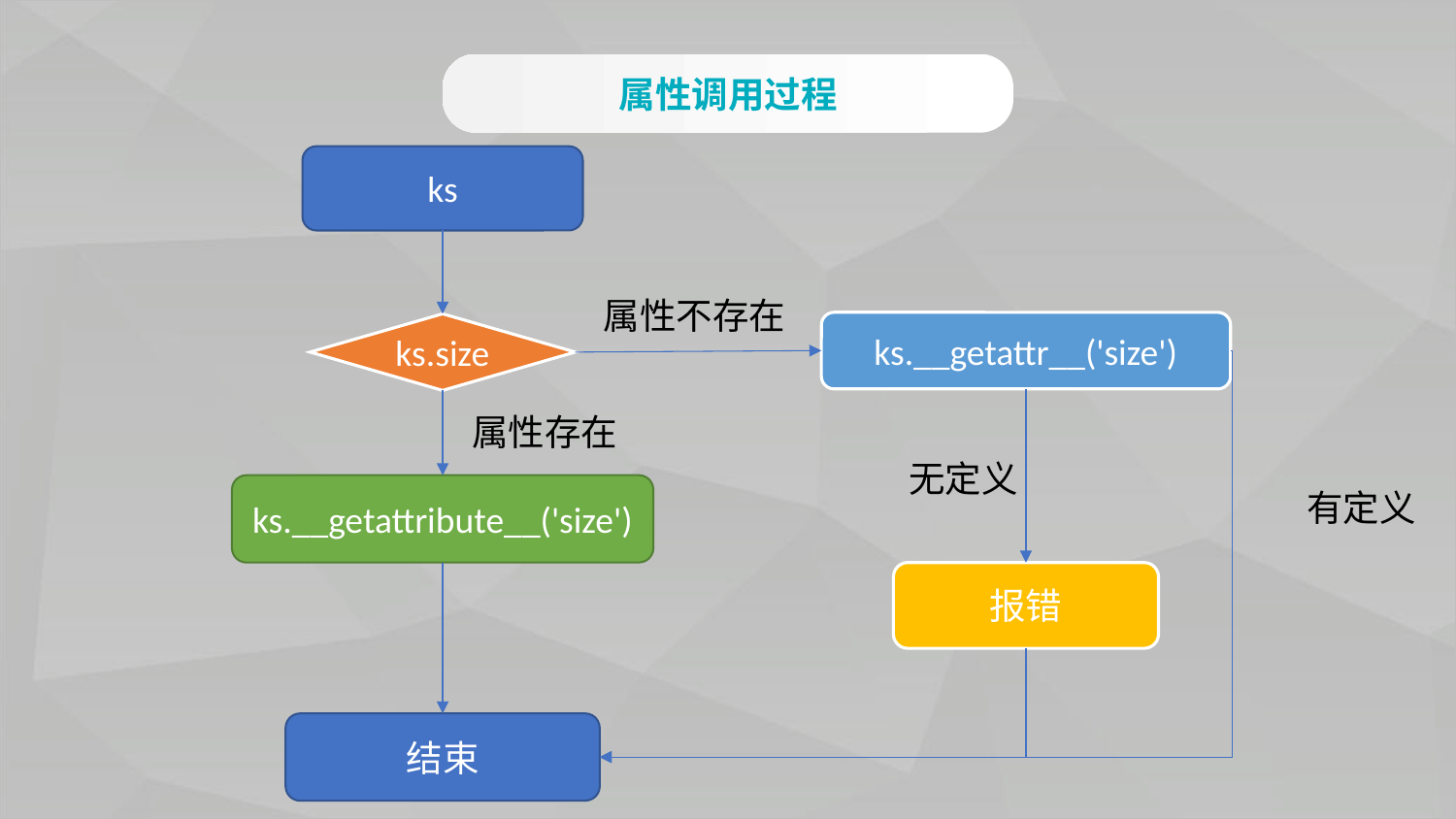

属性调用过程
ks
属性不存在
ks.__getattr__('size')
ks.size
属性存在
无定义
ks.__getattribute__('size')
有定义
报错
结束